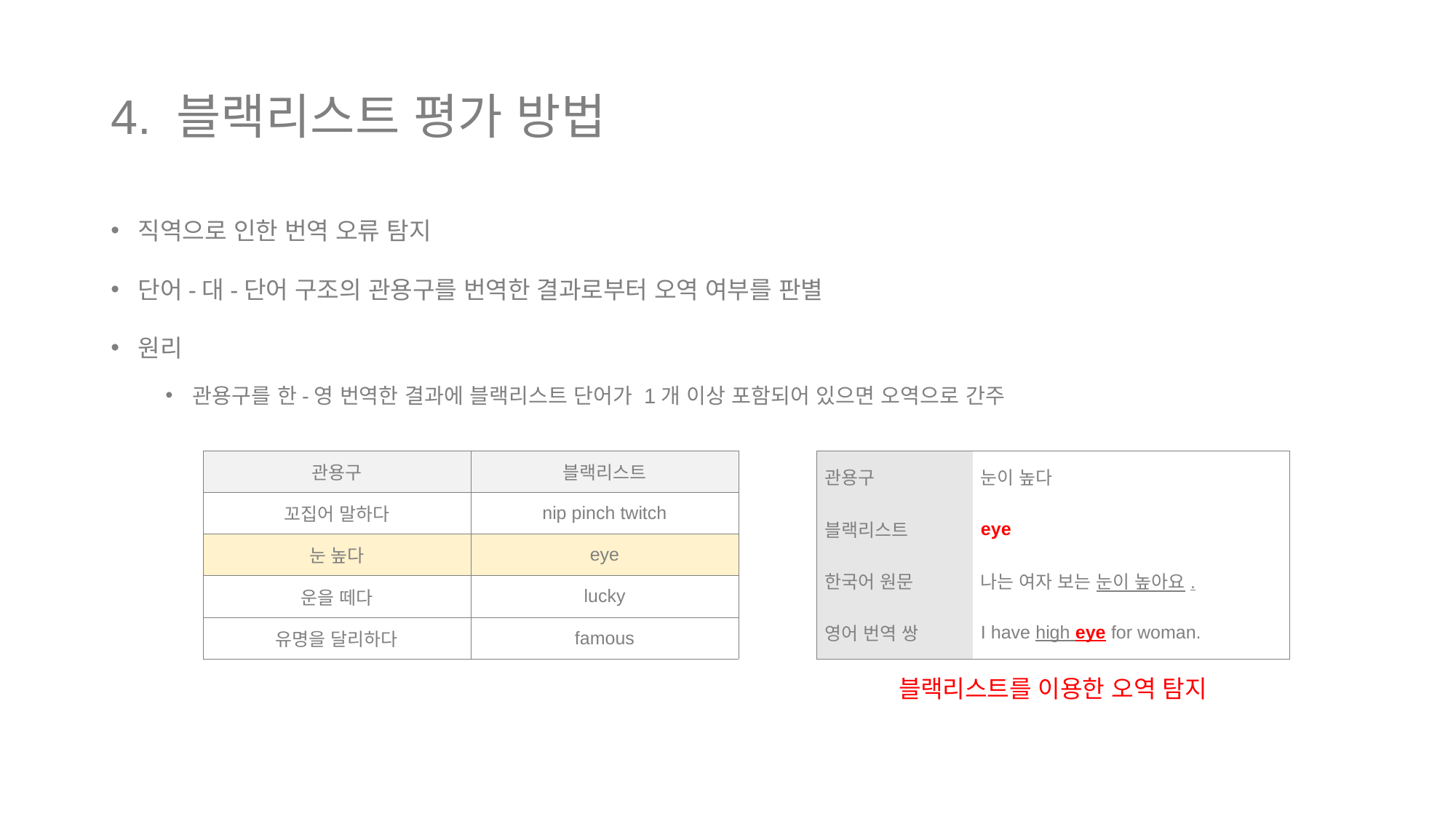

# 4. 블랙리스트 평가 방법
직역으로 인한 번역 오류 탐지
단어-대-단어 구조의 관용구를 번역한 결과로부터 오역 여부를 판별
원리
관용구를 한-영 번역한 결과에 블랙리스트 단어가 1개 이상 포함되어 있으면 오역으로 간주

| 관용구 | 블랙리스트 |
| --- | --- |
| 꼬집어 말하다 | nip pinch twitch |
| 눈 높다 | eye |
| 운을 떼다 | lucky |
| 유명을 달리하다 | famous |
| 관용구 | 눈이 높다 |
| --- | --- |
| 블랙리스트 | eye |
| 한국어 원문 | 나는 여자 보는 눈이 높아요. |
| 영어 번역 쌍 | I have high eye for woman. |
블랙리스트를 이용한 오역 탐지